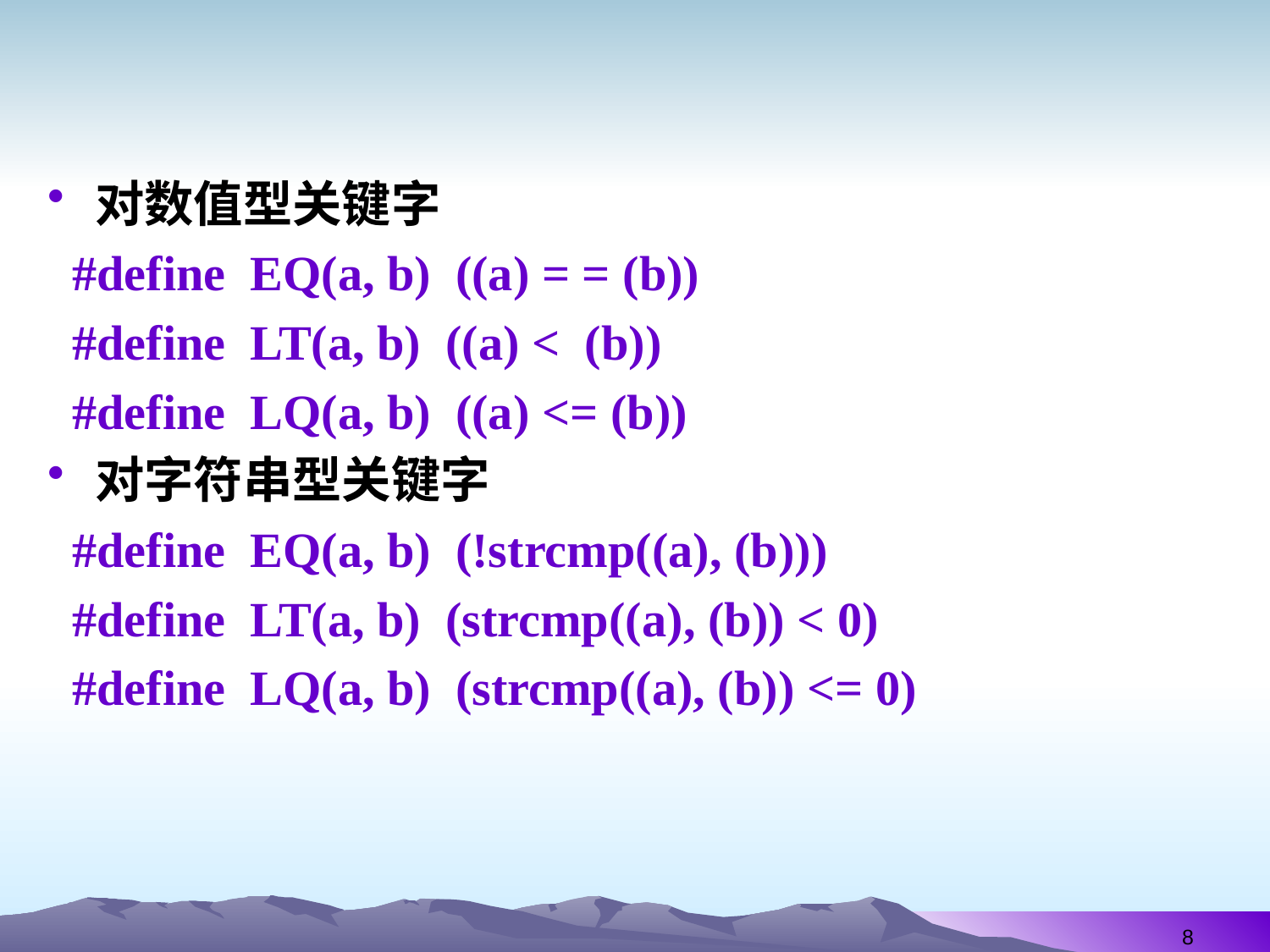

#
对数值型关键字
  #define  EQ(a, b)  ((a) = = (b))
  #define  LT(a, b)  ((a) <  (b))
  #define  LQ(a, b)  ((a) <= (b))
对字符串型关键字
  #define  EQ(a, b)  (!strcmp((a), (b)))
  #define  LT(a, b)  (strcmp((a), (b)) < 0)
  #define  LQ(a, b)  (strcmp((a), (b)) <= 0)

8